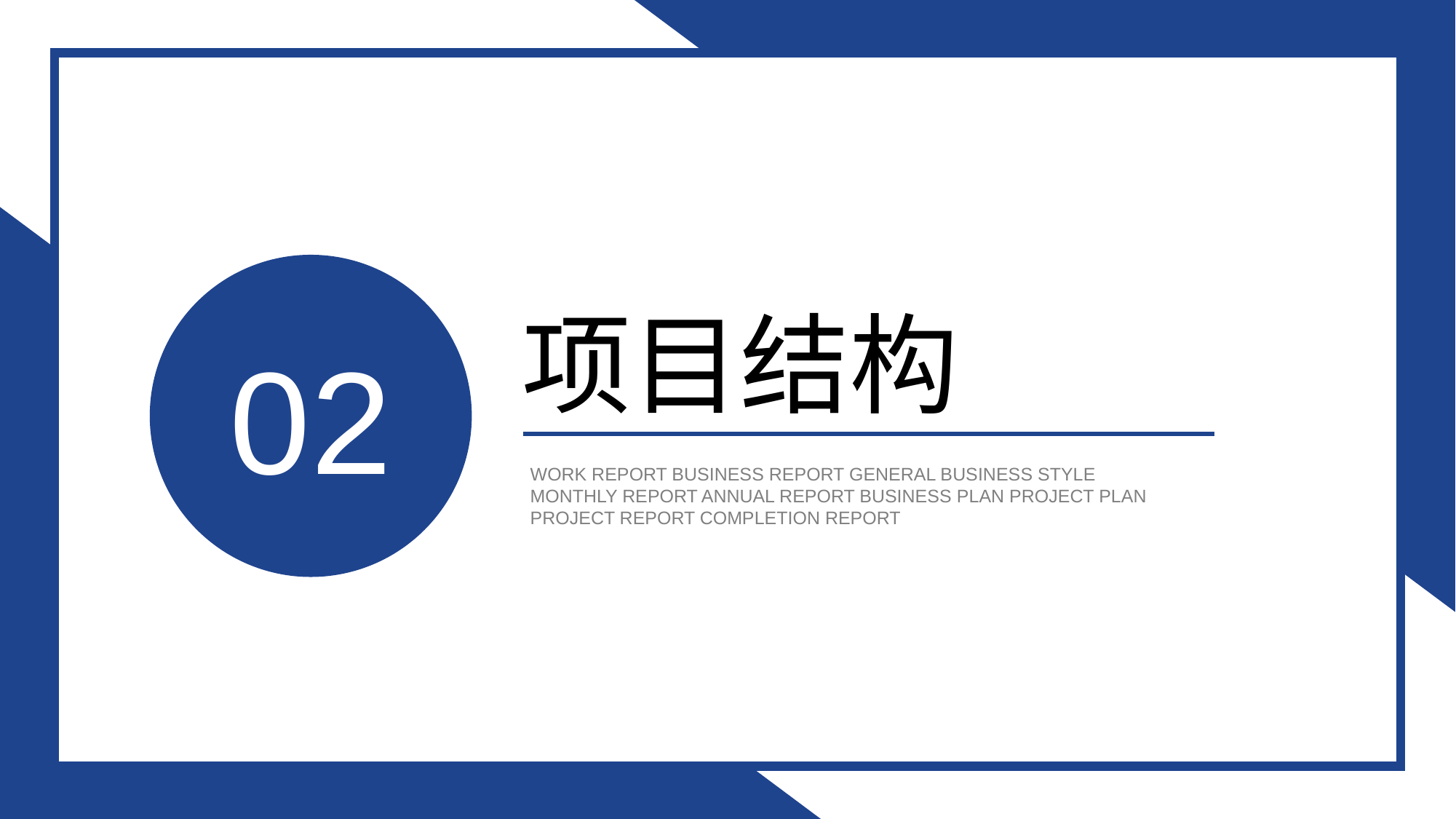

02
项目结构
WORK REPORT BUSINESS REPORT GENERAL BUSINESS STYLE MONTHLY REPORT ANNUAL REPORT BUSINESS PLAN PROJECT PLAN PROJECT REPORT COMPLETION REPORT